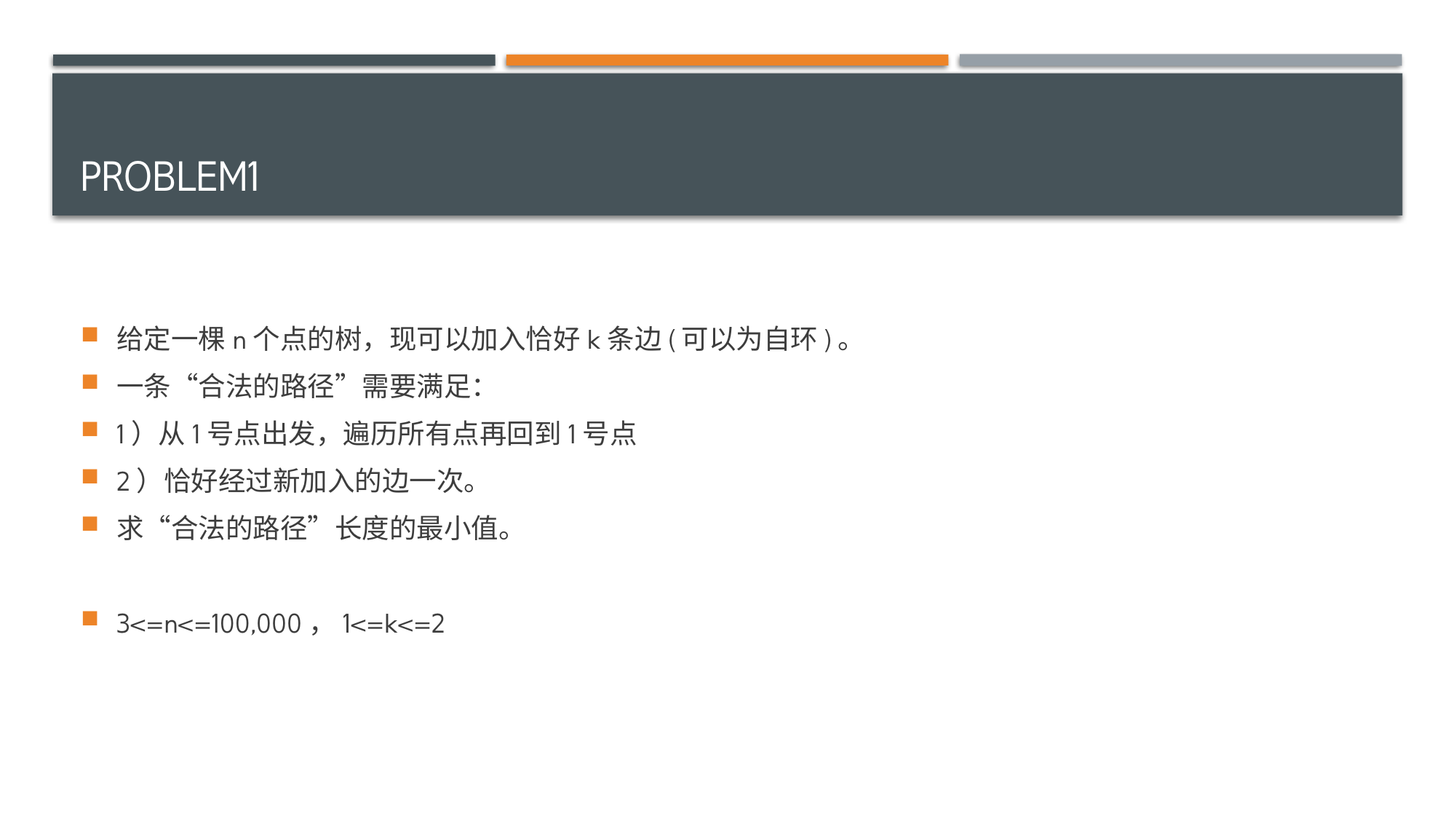

# PROBLEM1
给定一棵n个点的树，现可以加入恰好k条边(可以为自环)。
一条“合法的路径”需要满足：
1）从1号点出发，遍历所有点再回到1号点
2）恰好经过新加入的边一次。
求“合法的路径”长度的最小值。

3<=n<=100,000，1<=k<=2